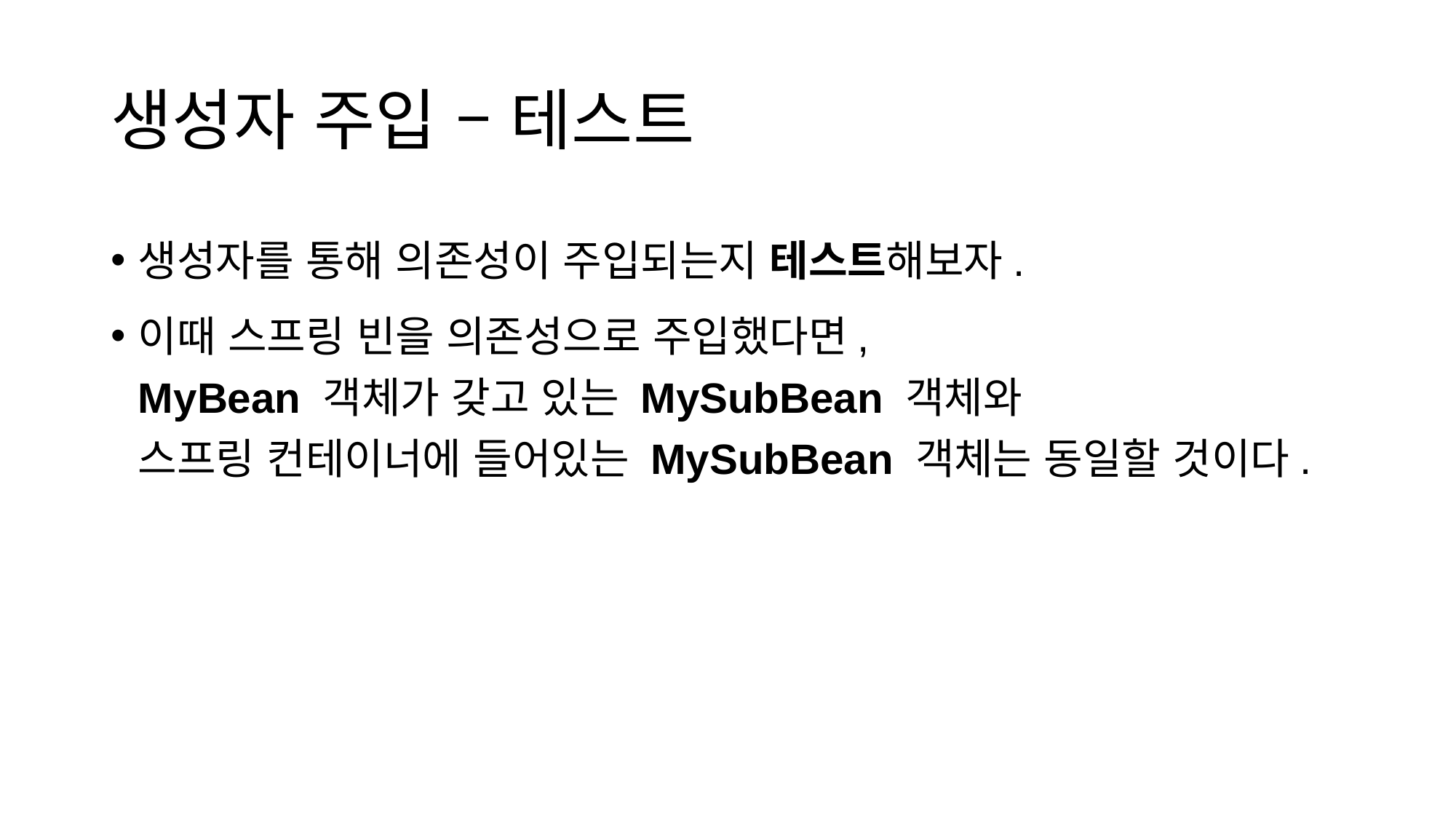

# 생성자 주입 – 테스트
생성자를 통해 의존성이 주입되는지 테스트해보자.
이때 스프링 빈을 의존성으로 주입했다면,
MyBean 객체가 갖고 있는 MySubBean 객체와
스프링 컨테이너에 들어있는 MySubBean 객체는 동일할 것이다.